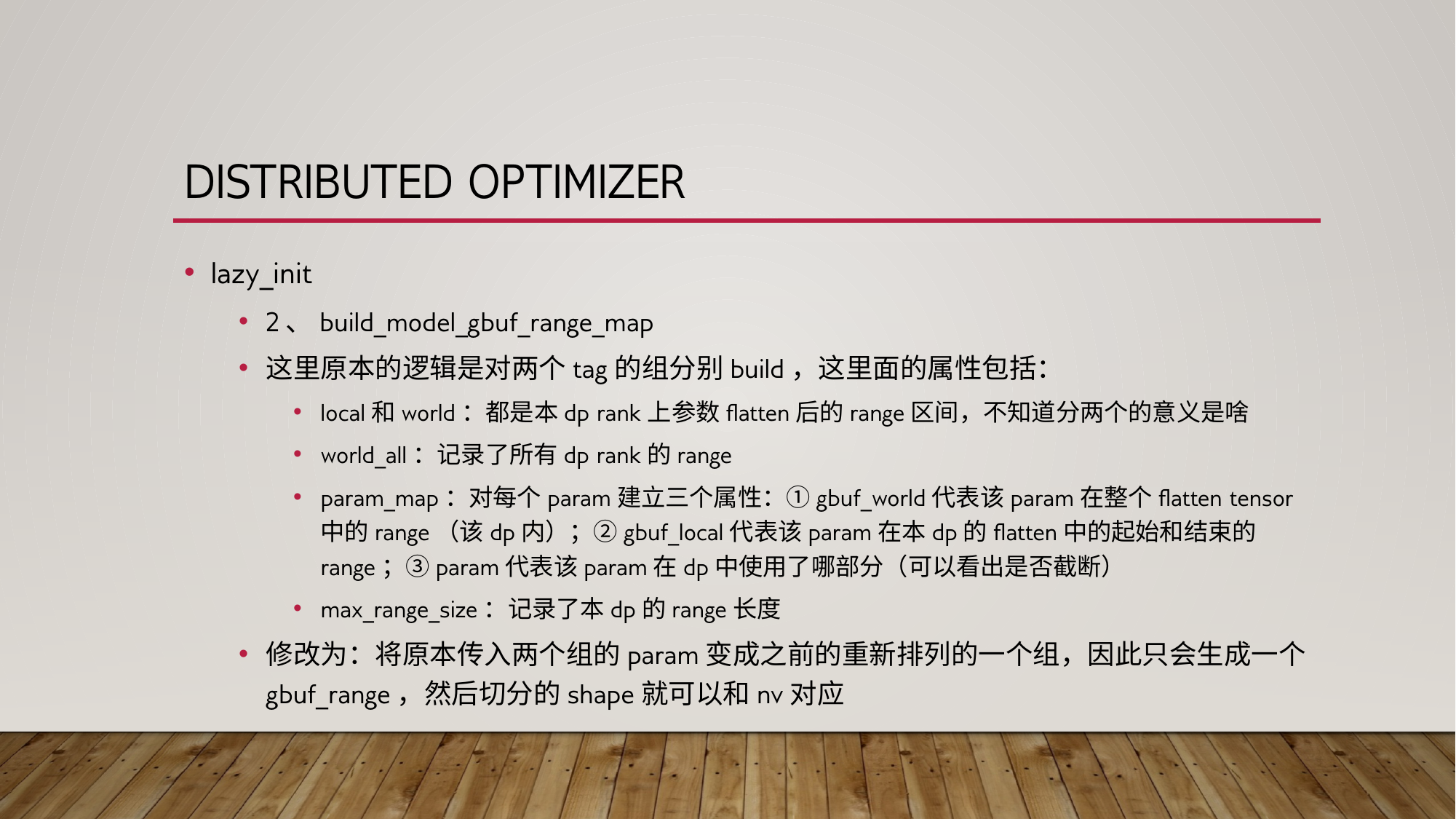

# distributed optimizer
lazy_init
2、build_model_gbuf_range_map
这里原本的逻辑是对两个tag的组分别build，这里面的属性包括：
local和world：都是本dp rank上参数flatten后的range区间，不知道分两个的意义是啥
world_all：记录了所有dp rank的range
param_map：对每个param建立三个属性：①gbuf_world代表该param在整个flatten tensor中的range（该dp内）；②gbuf_local代表该param在本dp的flatten中的起始和结束的range；③param代表该param在dp中使用了哪部分（可以看出是否截断）
max_range_size：记录了本dp的range长度
修改为：将原本传入两个组的param变成之前的重新排列的一个组，因此只会生成一个gbuf_range，然后切分的shape就可以和nv对应